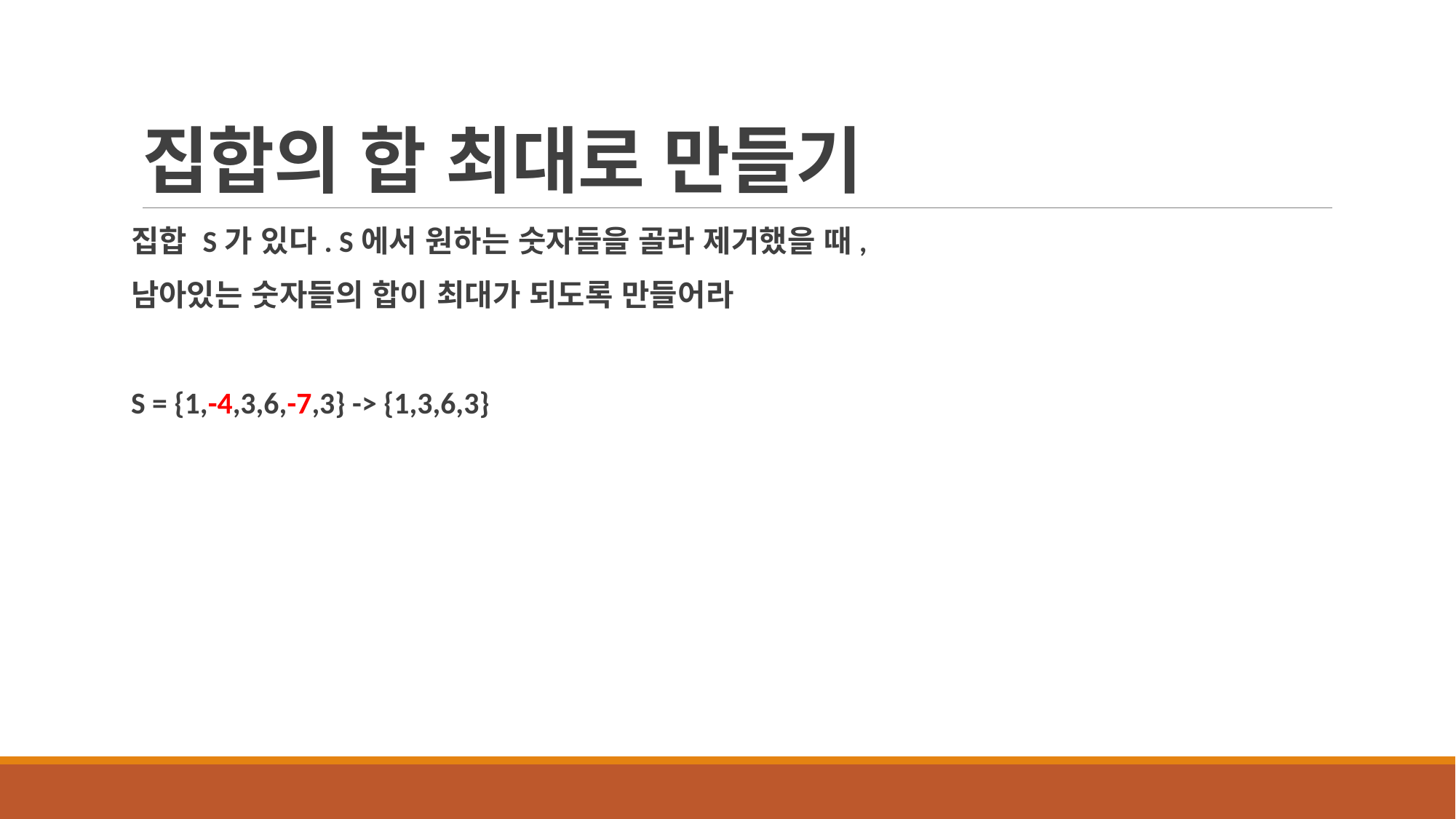

# 집합의 합 최대로 만들기
집합 S가 있다. S에서 원하는 숫자들을 골라 제거했을 때,
남아있는 숫자들의 합이 최대가 되도록 만들어라

S = {1,-4,3,6,-7,3} -> {1,3,6,3}